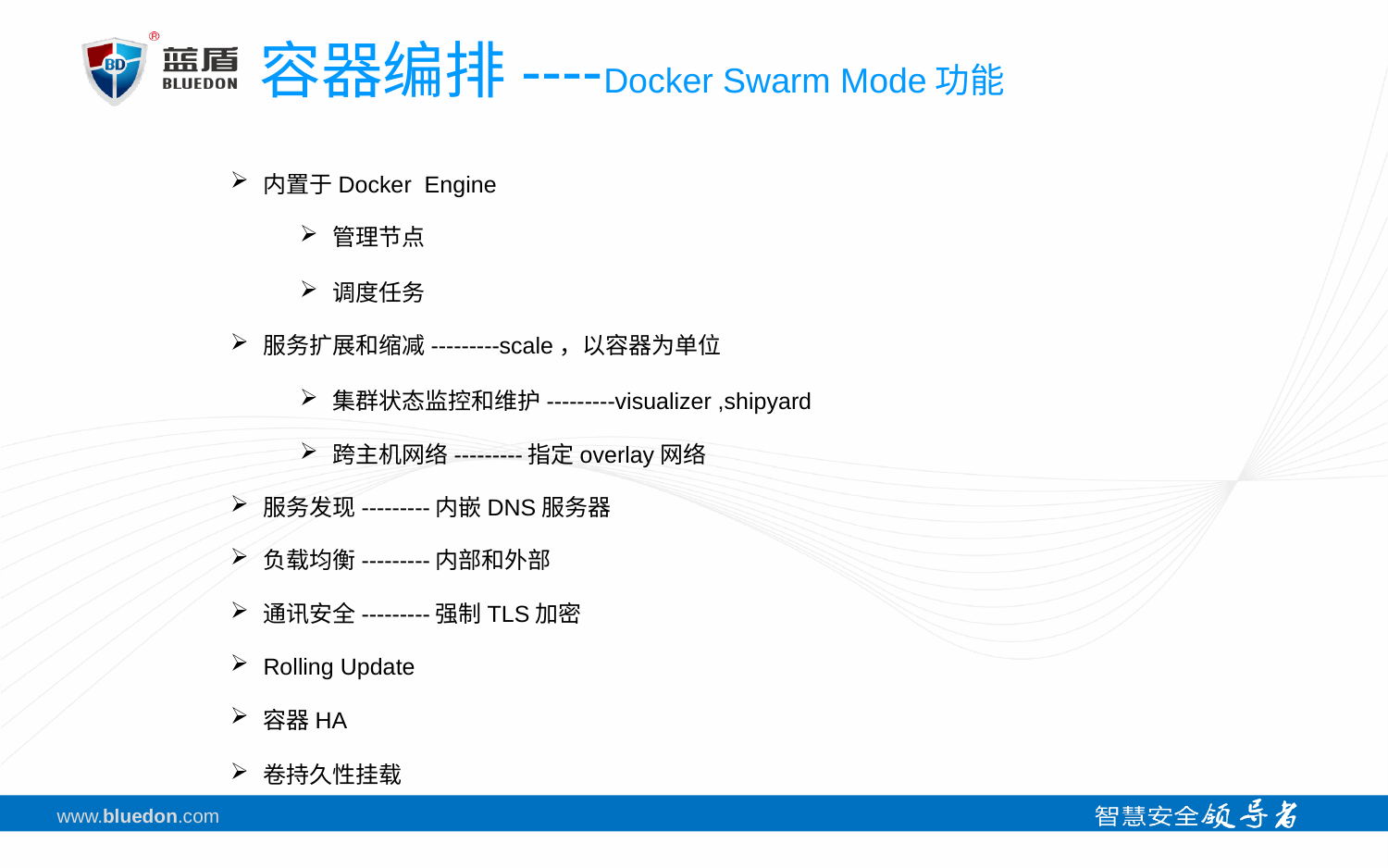

容器编排----Docker Swarm Mode功能

内置于Docker  Engine

管理节点

调度任务

服务扩展和缩减---------scale，以容器为单位

集群状态监控和维护---------visualizer ,shipyard

跨主机网络---------指定overlay网络

服务发现---------内嵌DNS服务器

负载均衡---------内部和外部

通讯安全---------强制TLS加密

Rolling Update

容器HA

卷持久性挂载